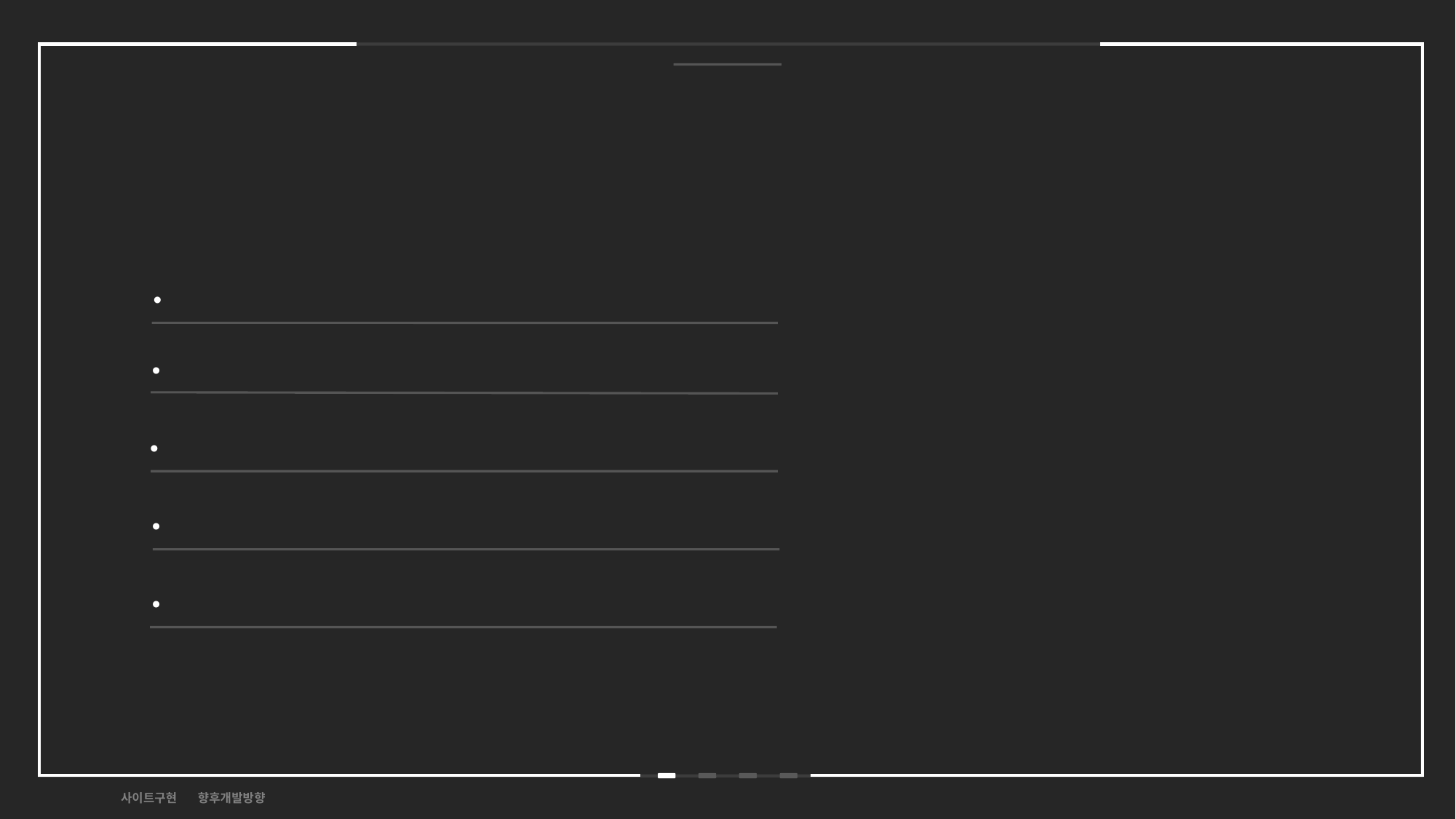

기획의도
# 개발 방향
데이터 활용
데이터 필터링
컴포넌트 재사용
웹, 모바일 웹 미디어쿼리
로그인 기능 구현 – REST API, axios, recoil

기획의도      사이트구현      향후개발방향
4